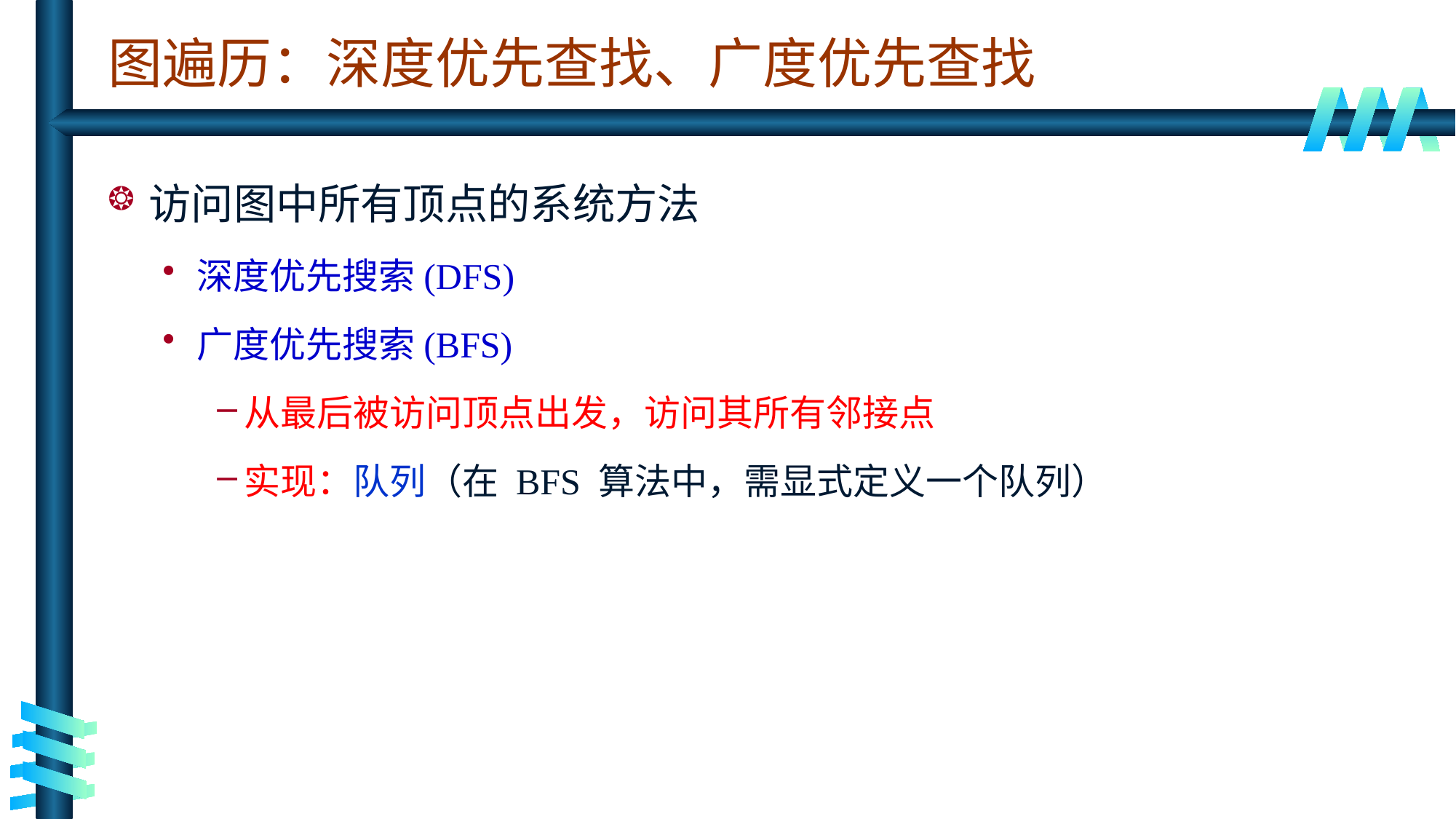

# 图遍历：深度优先查找、广度优先查找
访问图中所有顶点的系统方法
深度优先搜索(DFS)
广度优先搜索(BFS)
从最后被访问顶点出发，访问其所有邻接点
实现：队列（在 BFS 算法中，需显式定义一个队列）